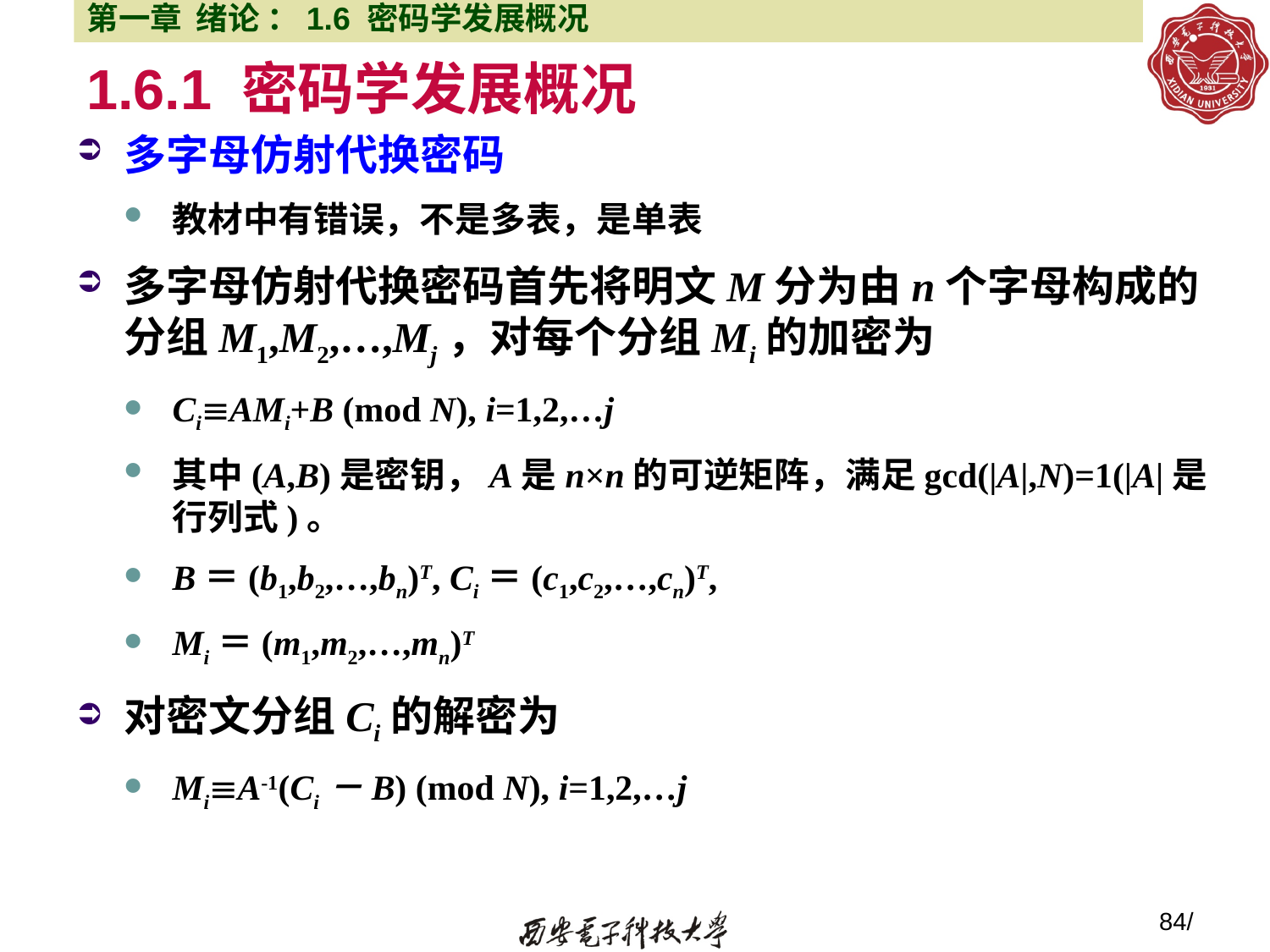

第一章  绪论 ：1.6 密码学发展概况
# 1.6.1 密码学发展概况
多字母仿射代换密码
教材中有错误，不是多表，是单表
多字母仿射代换密码首先将明文M分为由n个字母构成的分组M1,M2,…,Mj，对每个分组Mi的加密为
Ci≡AMi+B (mod N), i=1,2,…j
其中(A,B)是密钥，A是n×n的可逆矩阵，满足gcd(|A|,N)=1(|A|是行列式)。
B＝(b1,b2,…,bn)T, Ci＝(c1,c2,…,cn)T,
Mi＝(m1,m2,…,mn)T
对密文分组Ci的解密为
Mi≡A-1(Ci－B) (mod N), i=1,2,…j
84/